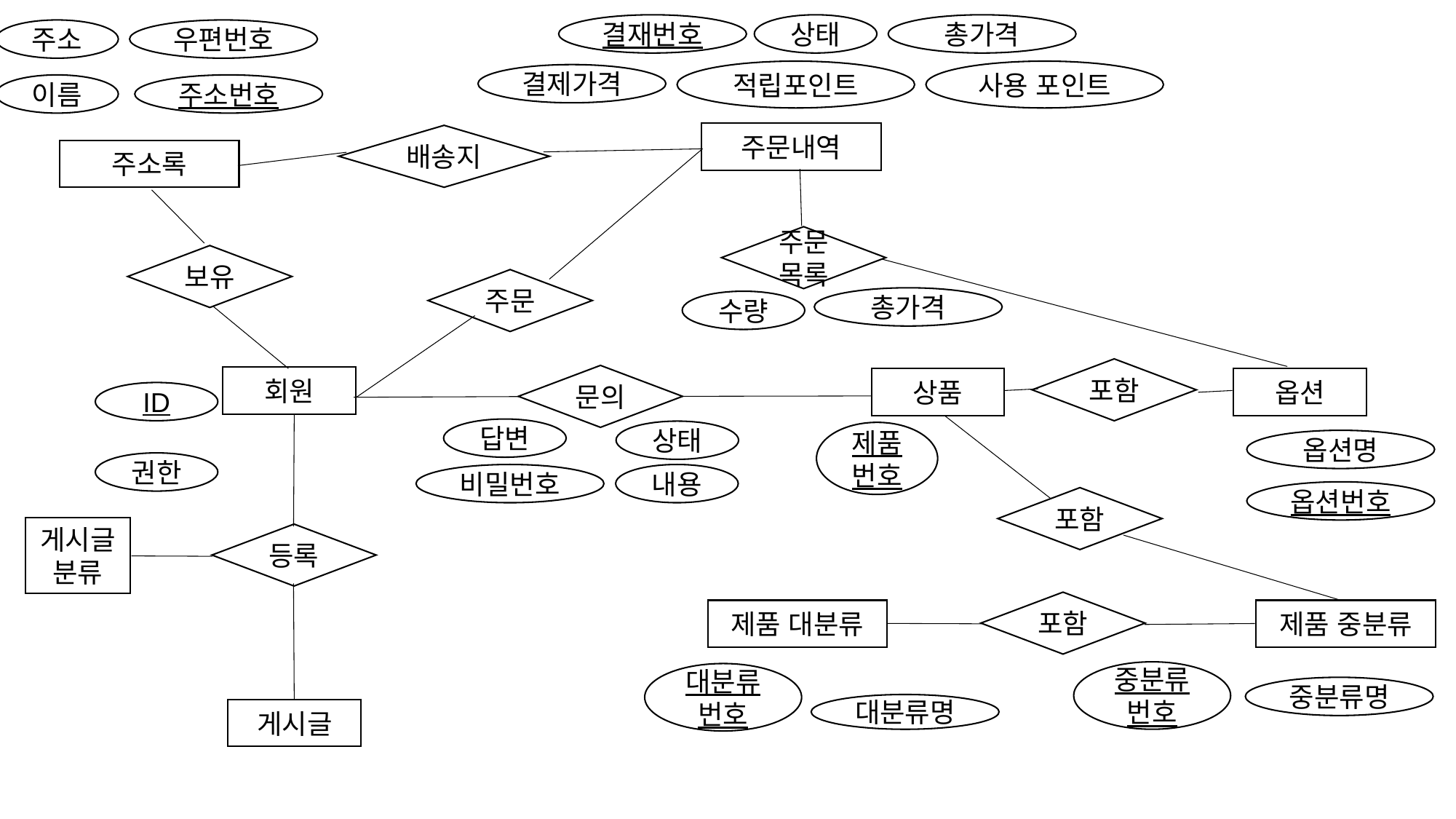

결재번호
상태
총가격
주소
우편번호
적립포인트
사용 포인트
결제가격
이름
주소번호
주문내역
배송지
주소록
주문목록
보유
주문
총가격
수량
포함
문의
회원
옵션
상품
ID
답변
상태
제품번호
옵션명
권한
내용
비밀번호
옵션번호
포함
게시글
분류
등록
포함
제품 중분류
제품 대분류
중분류
번호
대분류
번호
중분류명
대분류명
게시글
개인 쇼핑몰
판매자는 고정으로 관리자로 고정, 다른 판매자는 없음
상품은 대분류,중분류로 구성
모든 상품은 대분류, 중분류 순으로 분류가 됨(모든 제품은 분류가 2가지 : 대분류,중분류를 포함)
모든 제품은 회원만 구매 가능
제품을 장바구니에 수량을 선택하여 담을 수 있음
배송지는주소록에 등록된 배송지를 선택함. 직접 입력은 불가
제품 옵션이 한 가지만 가질 수 있고, 옵션 종류는 다양
제품은 구매, 배송준비, 배송중, 배송완료, 구매확정,환불요청,반품요청,반품완료,환불완료를 할 수 있다.
공지사항과 Q&A가 있음
제품 문의를 할 수 있음
결제는 카드만 가능(카카오페이 가능)
ㄹ인,쿠폰 X
모든 제품은 구매 금액의 10%를 적립하고, 포인트는 제품 구매시 사용할 수 있음
장바구니에 있는 여러 제품을 한번에 구매할 수 있음
부분 환불,반품은 X
문의는 공개/비공개를 선택 가능
한 문의당 답변은 1개만 가능
배송비는 무료
논리적 모델
회원(아이디,비번,이름,생년월일,권한)
제품(제품번호,제품명,상세,수량,가격,제품 분류번호FK)
게시글 분류(게시글 분류 번호,게시글 분류명)
게시글(게시글번호,제목,내용,작성자,작성일,조회수,
게시글 분류번호 FK, 아이디FK)
제품 분류(제품 분류번호,제품 분류명)
구매(결재번호,상태,수량,구매가격,주소,우편번호)
문의
(문의번호,답변,상태,비번,내용,아이디FK,제품번호FK)